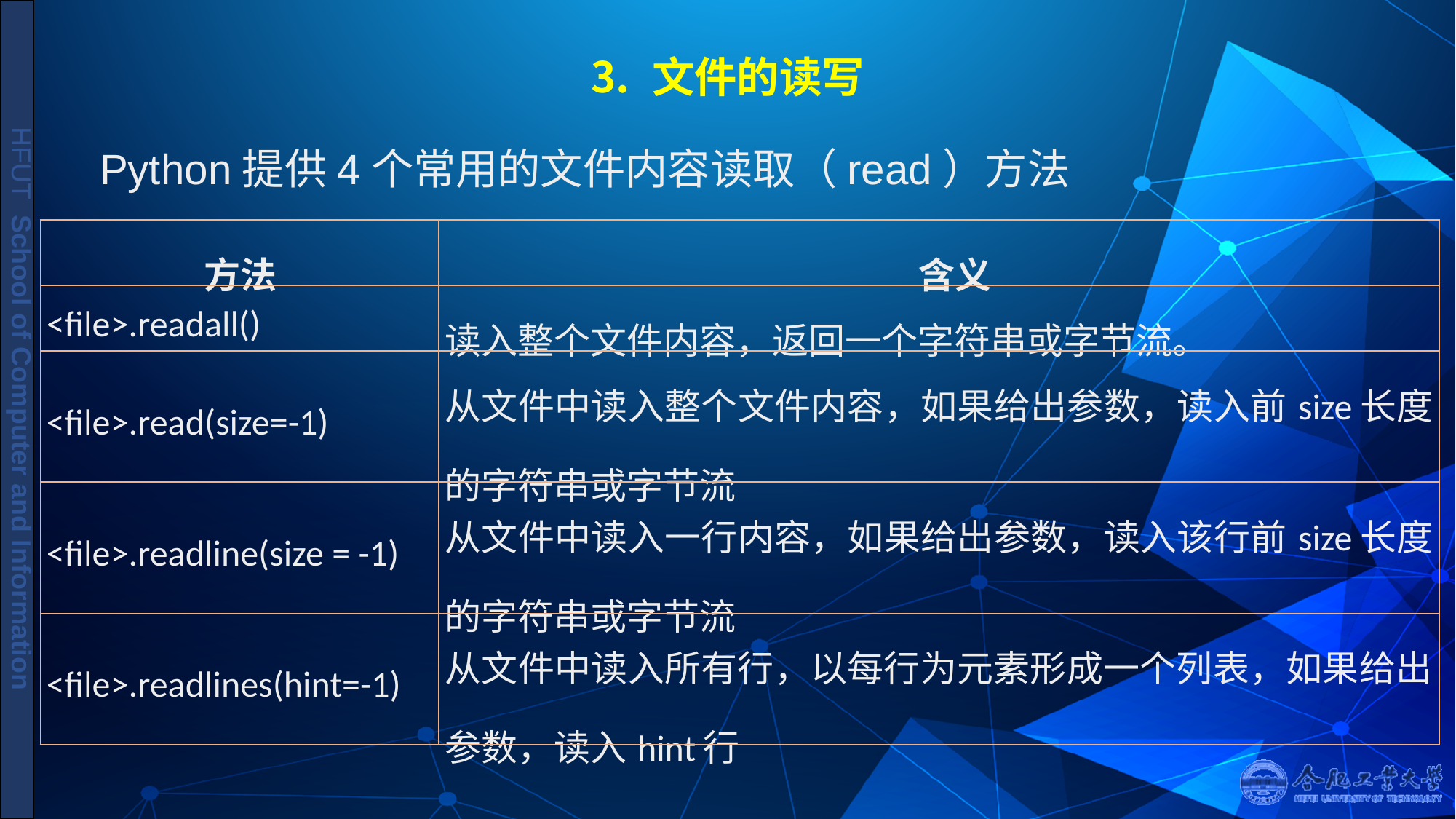

# 文件的读写
   Python提供4个常用的文件内容读取（read）方法
| 方法 | 含义 |
| --- | --- |
| <file>.readall() | 读入整个文件内容，返回一个字符串或字节流。 |
| <file>.read(size=-1) | 从文件中读入整个文件内容，如果给出参数，读入前size长度的字符串或字节流 |
| <file>.readline(size = -1) | 从文件中读入一行内容，如果给出参数，读入该行前size长度的字符串或字节流 |
| <file>.readlines(hint=-1) | 从文件中读入所有行，以每行为元素形成一个列表，如果给出参数，读入hint行 |